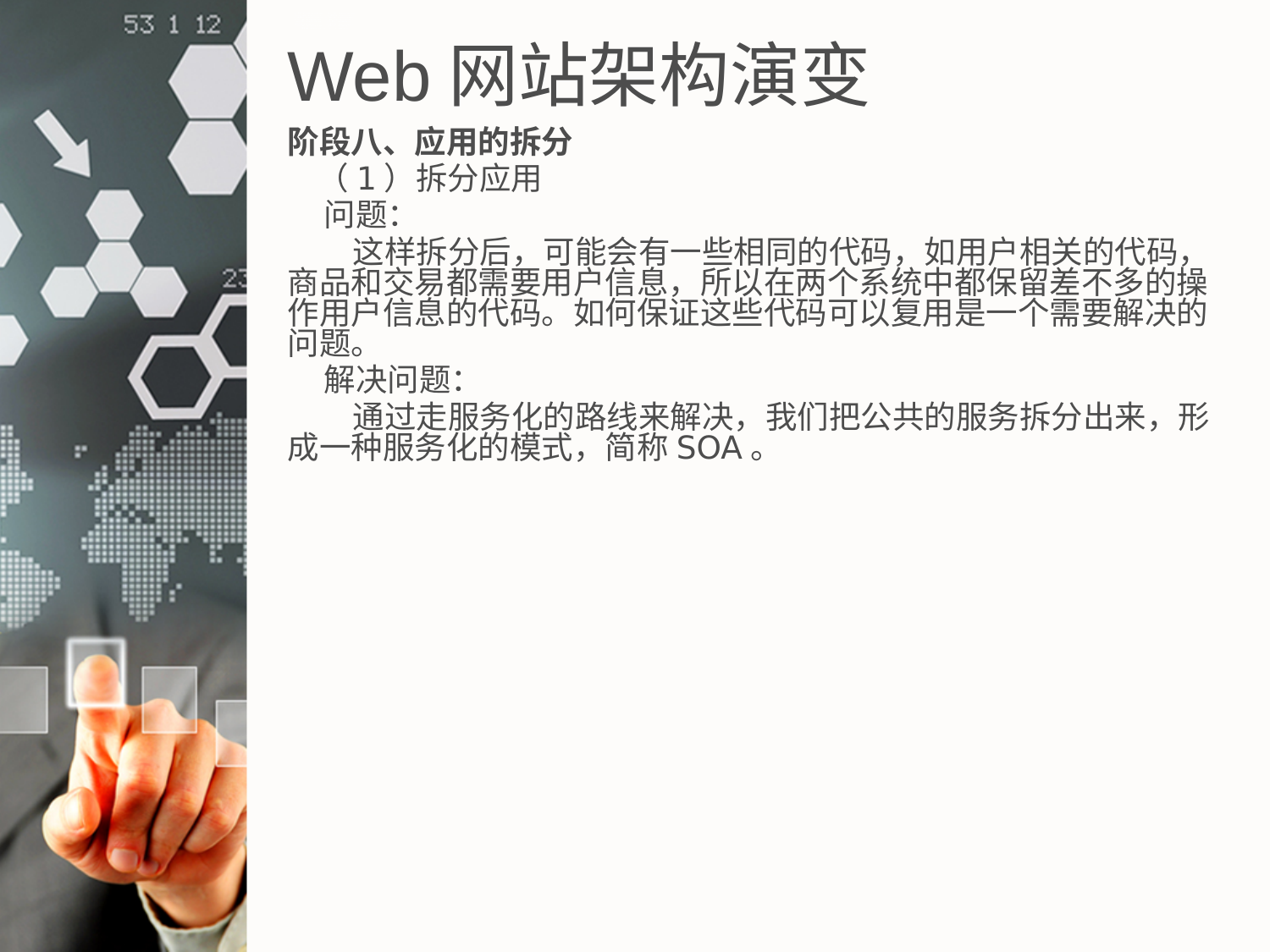

PPT模板下载：www.1ppt.com/moban/     行业PPT模板：www.1ppt.com/hangye/
节日PPT模板：www.1ppt.com/jieri/           PPT素材下载：www.1ppt.com/sucai/
PPT背景图片：www.1ppt.com/beijing/      PPT图表下载：www.1ppt.com/tubiao/
优秀PPT下载：www.1ppt.com/xiazai/        PPT教程： www.1ppt.com/powerpoint/
Word教程： www.1ppt.com/word/              Excel教程：www.1ppt.com/excel/
资料下载：www.1ppt.com/ziliao/                PPT课件下载：www.1ppt.com/kejian/
范文下载：www.1ppt.com/fanwen/             试卷下载：www.1ppt.com/shiti/
教案下载：www.1ppt.com/jiaoan/        PPT论坛：www.1ppt.cn

# Web网站架构演变
阶段八、应用的拆分
   （1）拆分应用
    问题：
        这样拆分后，可能会有一些相同的代码，如用户相关的代码，商品和交易都需要用户信息，所以在两个系统中都保留差不多的操作用户信息的代码。如何保证这些代码可以复用是一个需要解决的问题。
    解决问题：
        通过走服务化的路线来解决，我们把公共的服务拆分出来，形成一种服务化的模式，简称SOA。